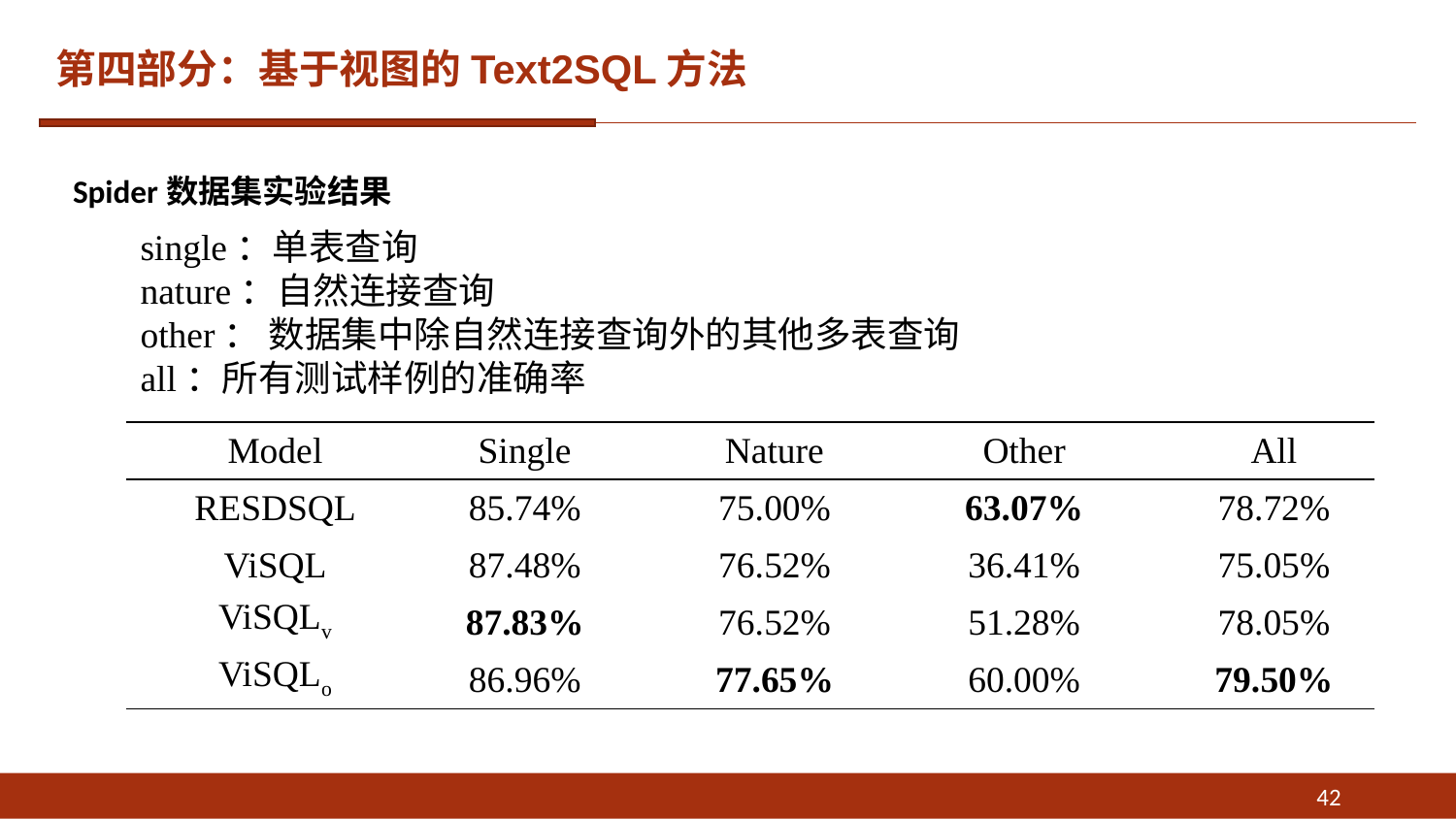

# 第四部分：基于视图的Text2SQL方法
Spider数据集实验结果
single：单表查询
nature：自然连接查询
other： 数据集中除自然连接查询外的其他多表查询
all：所有测试样例的准确率
| Model | Single | Nature | Other | All |
| --- | --- | --- | --- | --- |
| RESDSQL | 85.74% | 75.00% | 63.07% | 78.72% |
| ViSQL | 87.48% | 76.52% | 36.41% | 75.05% |
| ViSQLv | 87.83% | 76.52% | 51.28% | 78.05% |
| ViSQLo | 86.96% | 77.65% | 60.00% | 79.50% |
42